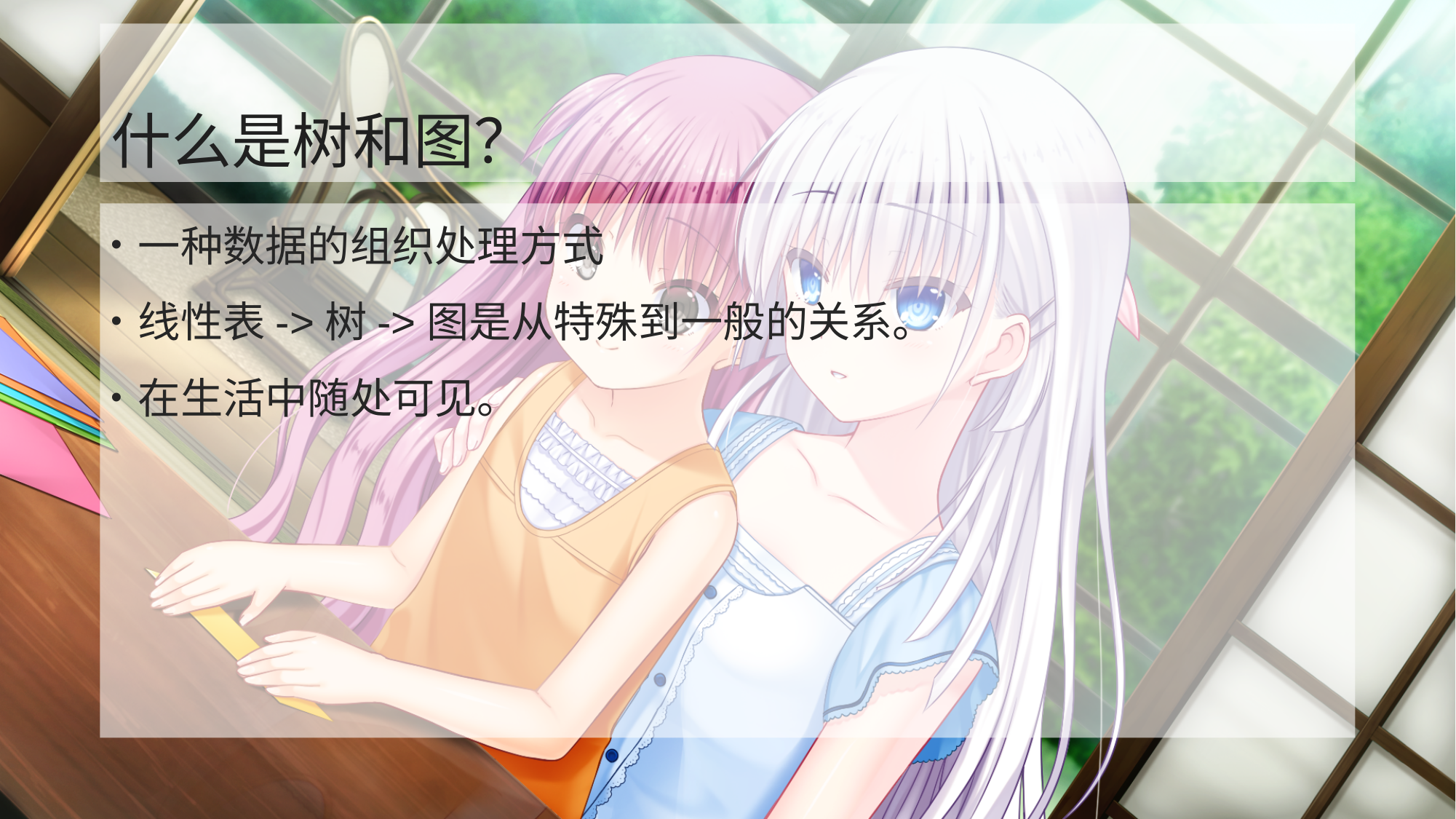

# 什么是树和图？
一种数据的组织处理方式
线性表->树->图是从特殊到一般的关系。
在生活中随处可见。